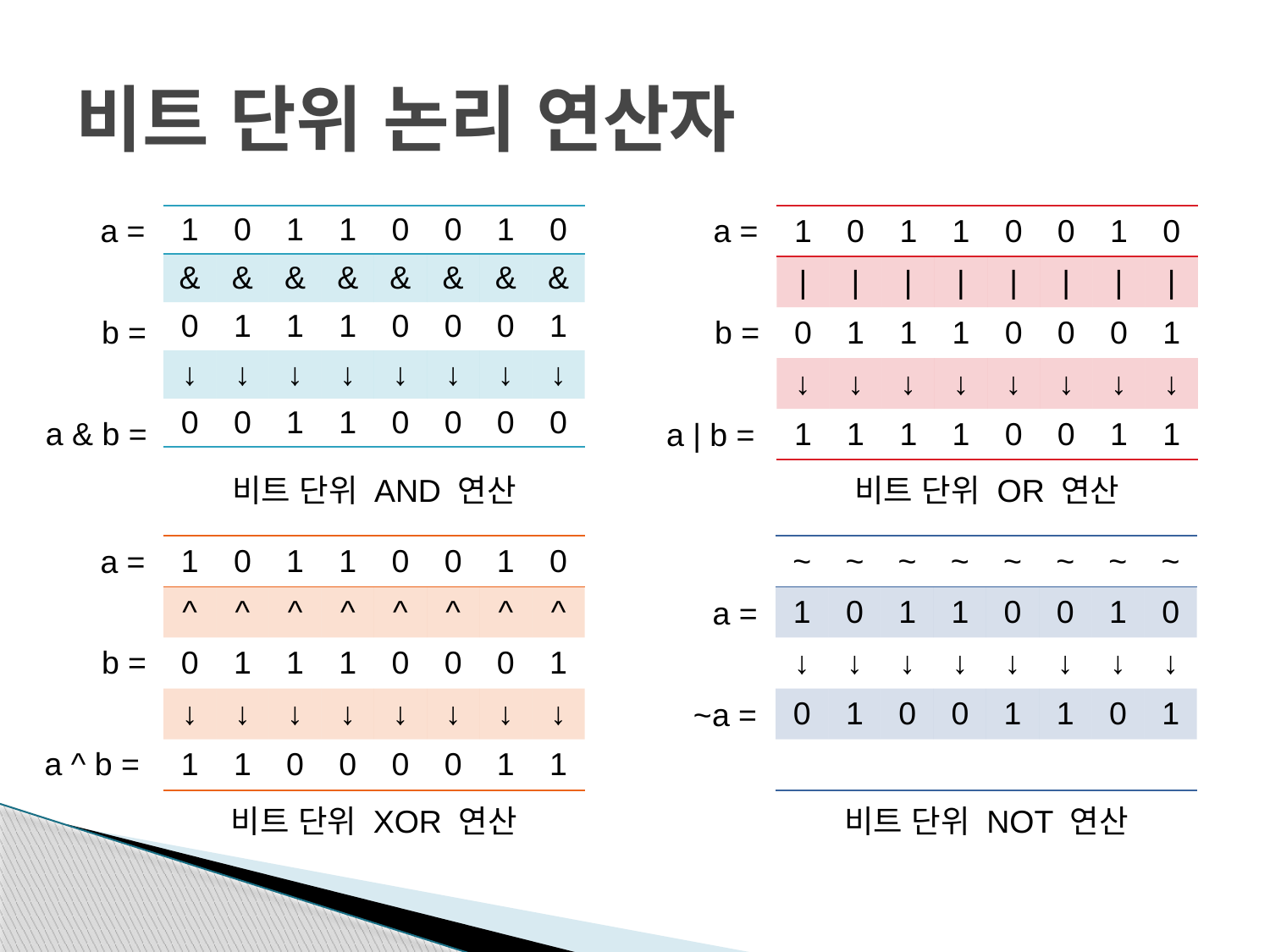

# 비트 단위 논리 연산자
a =
a =
| 1 | 0 | 1 | 1 | 0 | 0 | 1 | 0 |
| --- | --- | --- | --- | --- | --- | --- | --- |
| & | & | & | & | & | & | & | & |
| 0 | 1 | 1 | 1 | 0 | 0 | 0 | 1 |
| ↓ | ↓ | ↓ | ↓ | ↓ | ↓ | ↓ | ↓ |
| 0 | 0 | 1 | 1 | 0 | 0 | 0 | 0 |
| 1 | 0 | 1 | 1 | 0 | 0 | 1 | 0 |
| --- | --- | --- | --- | --- | --- | --- | --- |
| | | | | | | | | | | | | | | | |
| 0 | 1 | 1 | 1 | 0 | 0 | 0 | 1 |
| ↓ | ↓ | ↓ | ↓ | ↓ | ↓ | ↓ | ↓ |
| 1 | 1 | 1 | 1 | 0 | 0 | 1 | 1 |
b =
b =
a & b =
a | b =
비트 단위 AND 연산
비트 단위 OR 연산
a =
| 1 | 0 | 1 | 1 | 0 | 0 | 1 | 0 |
| --- | --- | --- | --- | --- | --- | --- | --- |
| ^ | ^ | ^ | ^ | ^ | ^ | ^ | ^ |
| 0 | 1 | 1 | 1 | 0 | 0 | 0 | 1 |
| ↓ | ↓ | ↓ | ↓ | ↓ | ↓ | ↓ | ↓ |
| 1 | 1 | 0 | 0 | 0 | 0 | 1 | 1 |
| ~ | ~ | ~ | ~ | ~ | ~ | ~ | ~ |
| --- | --- | --- | --- | --- | --- | --- | --- |
| 1 | 0 | 1 | 1 | 0 | 0 | 1 | 0 |
| ↓ | ↓ | ↓ | ↓ | ↓ | ↓ | ↓ | ↓ |
| 0 | 1 | 0 | 0 | 1 | 1 | 0 | 1 |
|  |  |  |  |  |  |  |  |
a =
b =
~a =
a ^ b =
비트 단위 XOR 연산
비트 단위 NOT 연산